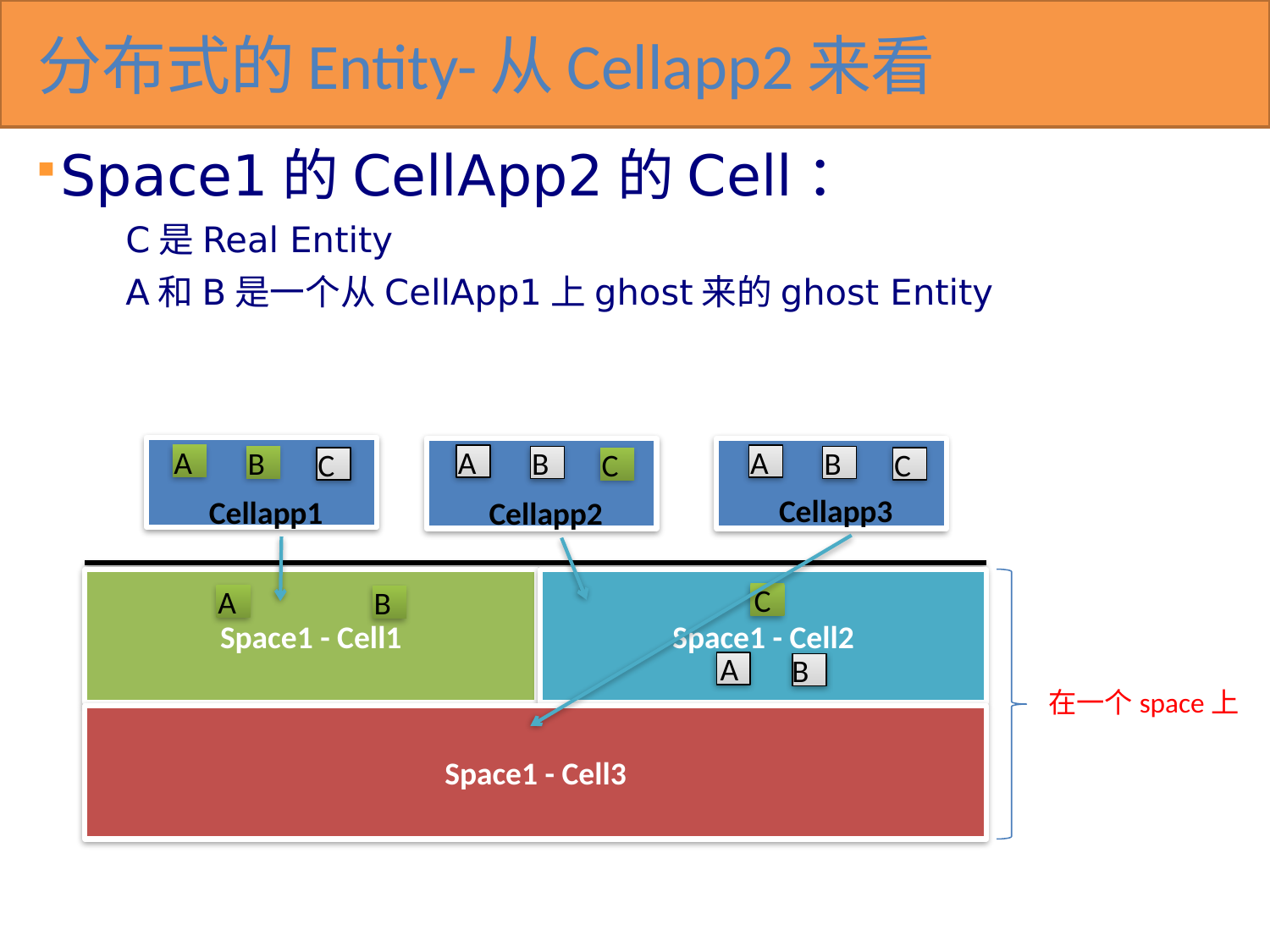

# 分布式的Entity-从Cellapp2来看
Space1的CellApp2的Cell：
        C是Real Entity
        A和B是一个从CellApp1上ghost来的ghost Entity

A
A
A

B
B
B
C

C

C

Cellapp3
Cellapp1
Cellapp2

Space1 - Cell1
Space1 - Cell2
C
A
B

A
B

在一个space上
Space1 - Cell3